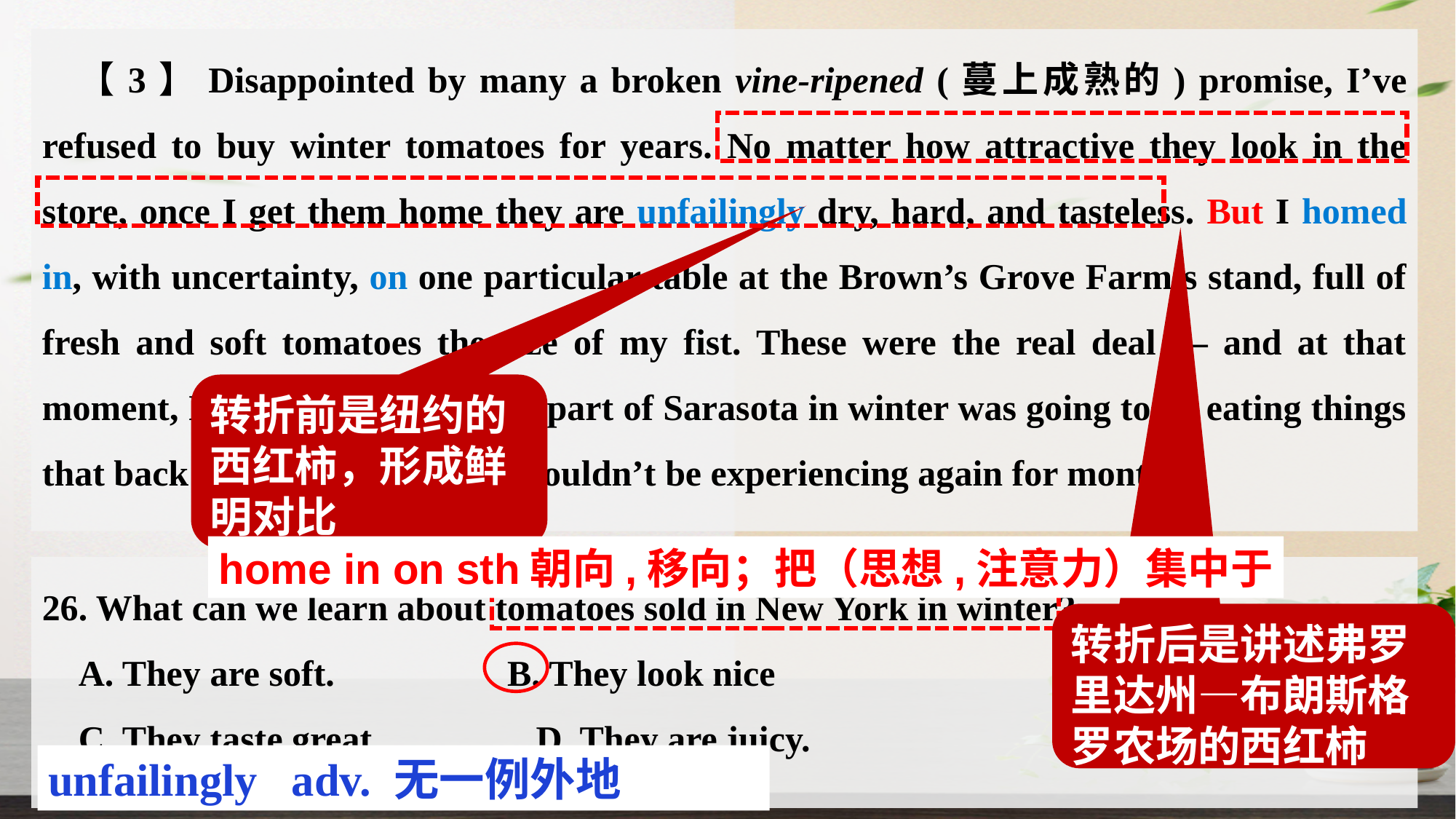

【3】Disappointed by many a broken vine-ripened (蔓上成熟的) promise, I’ve refused to buy winter tomatoes for years. No matter how attractive they look in the store, once I get them home they are unfailingly dry, hard, and tasteless. But I homed in, with uncertainty, on one particular table at the Brown’s Grove Farm’s stand, full of fresh and soft tomatoes the size of my fist. These were the real deal — and at that moment, I realized that the best part of Sarasota in winter was going to be eating things that back home in New York I wouldn’t be experiencing again for months.

转折前是纽约的西红柿，形成鲜明对比
home in on sth朝向,移向；把（思想,注意力）集中于
26. What can we learn about tomatoes sold in New York in winter?
A. They are soft.                   B. They look nice
C. They taste great.                 D. They are juicy.

转折后是讲述弗罗里达州—布朗斯格罗农场的西红柿

unfailingly   adv. 无一例外地